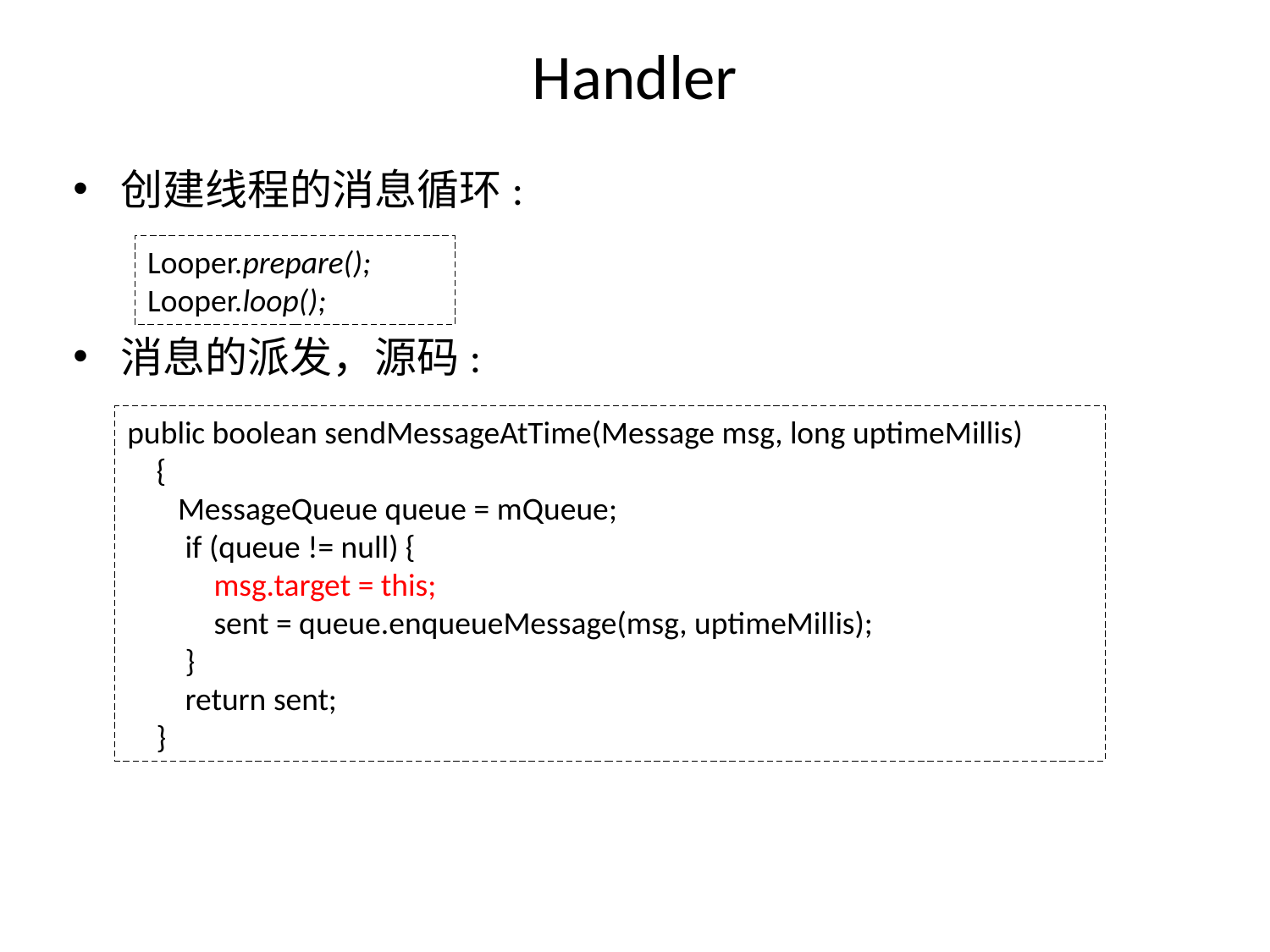

# Handler
创建线程的消息循环:

消息的派发，源码:

Looper.prepare();
Looper.loop();
public boolean sendMessageAtTime(Message msg, long uptimeMillis)
    {
       MessageQueue queue = mQueue;
        if (queue != null) {
            msg.target = this;
            sent = queue.enqueueMessage(msg, uptimeMillis);
        }
        return sent;
    }